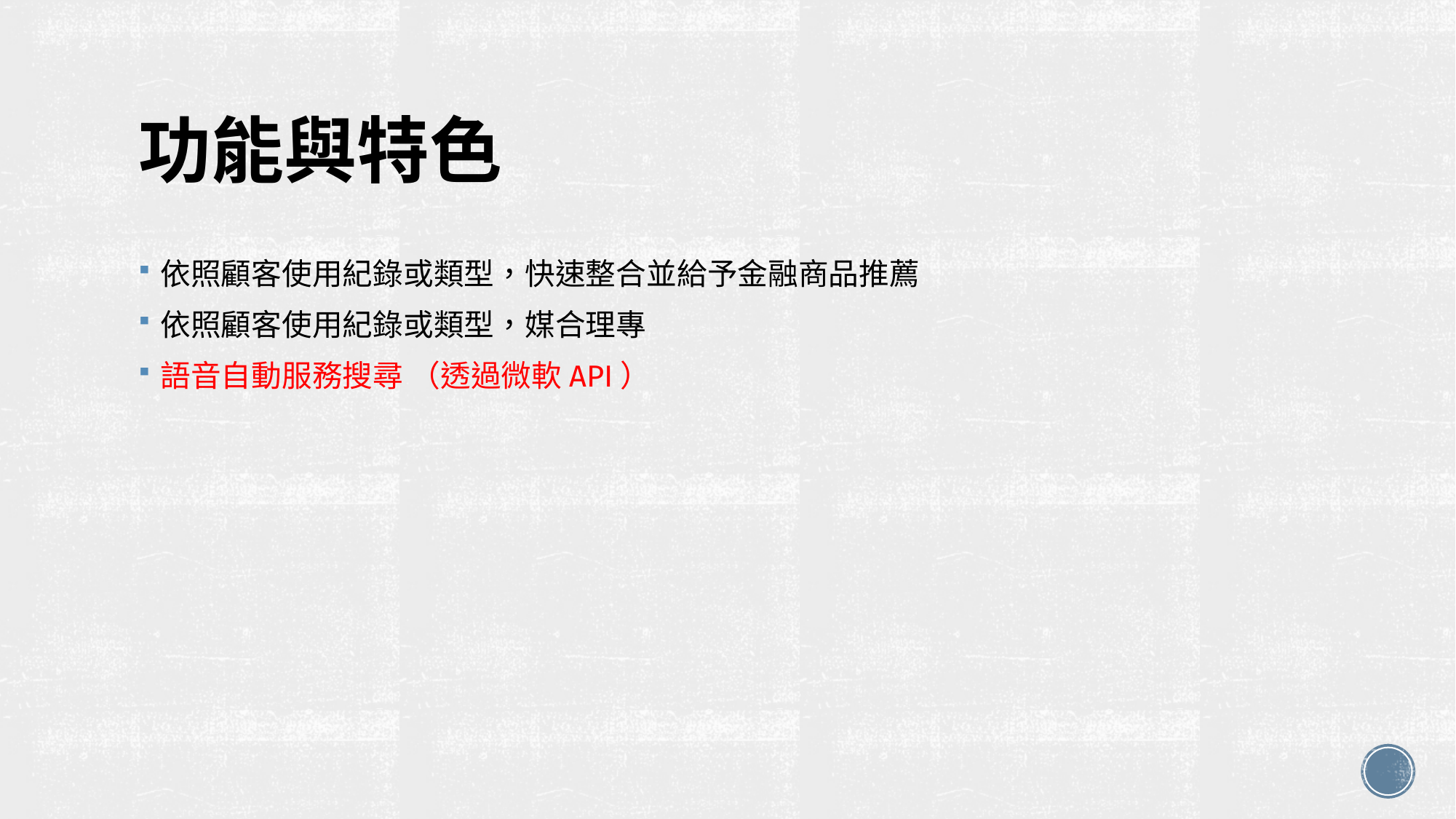

# 功能與特色
依照顧客使用紀錄或類型，快速整合並給予金融商品推薦
依照顧客使用紀錄或類型，媒合理專
語音自動服務搜尋 （透過微軟API）